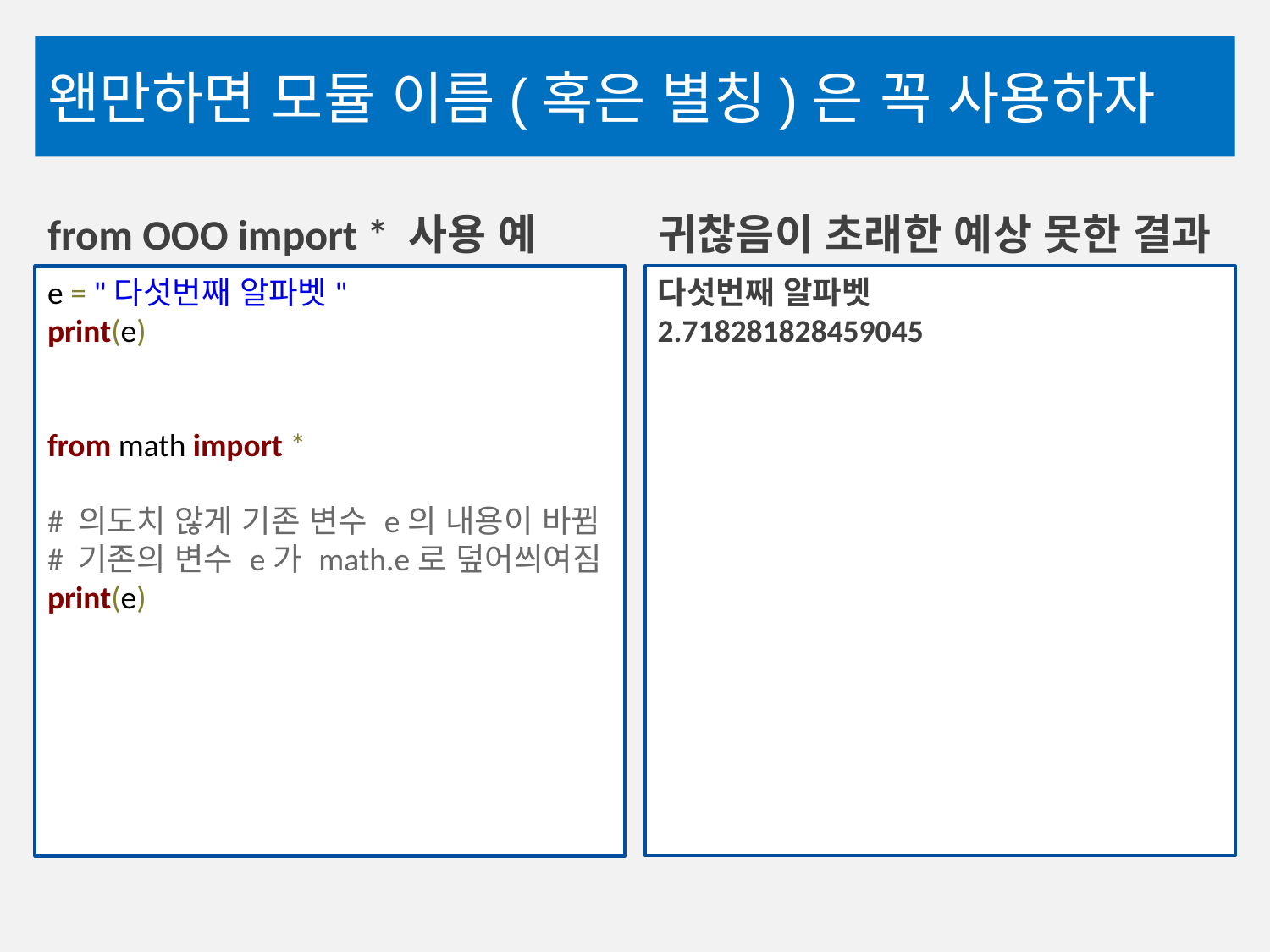

# 왠만하면 모듈 이름(혹은 별칭)은 꼭 사용하자
from OOO import * 사용 예
귀찮음이 초래한 예상 못한 결과
다섯번째 알파벳
2.718281828459045

e = "다섯번째 알파벳"
print(e)

from math import *

# 의도치 않게 기존 변수 e의 내용이 바뀜
# 기존의 변수 e가 math.e로 덮어씌여짐
print(e)